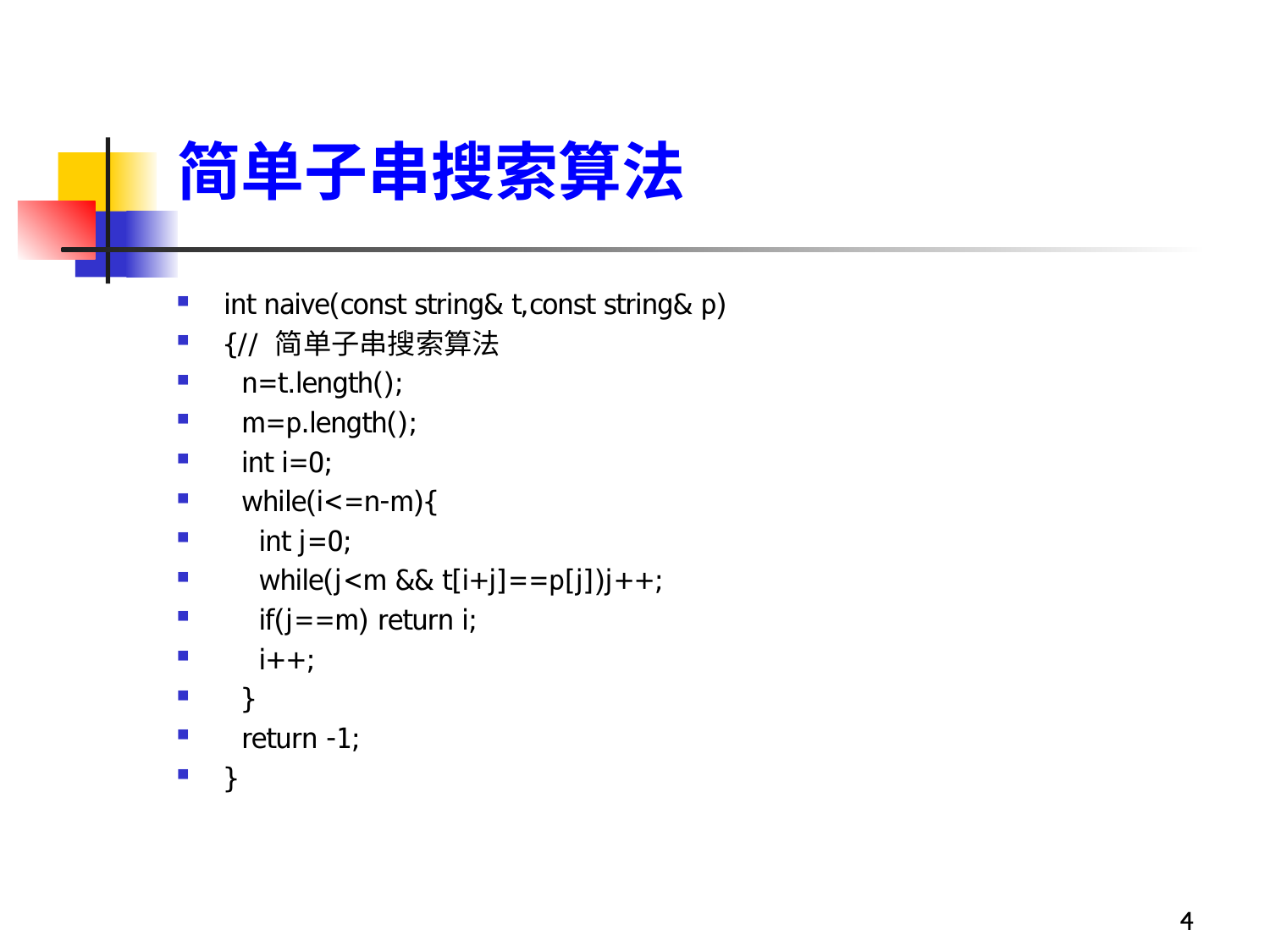

# 简单子串搜索算法
int naive(const string& t,const string& p)
{// 简单子串搜索算法
  n=t.length();
  m=p.length();
  int i=0;
  while(i<=n-m){
    int j=0;
    while(j<m && t[i+j]==p[j])j++;
    if(j==m) return i;
    i++;
  }
  return -1;
}

4